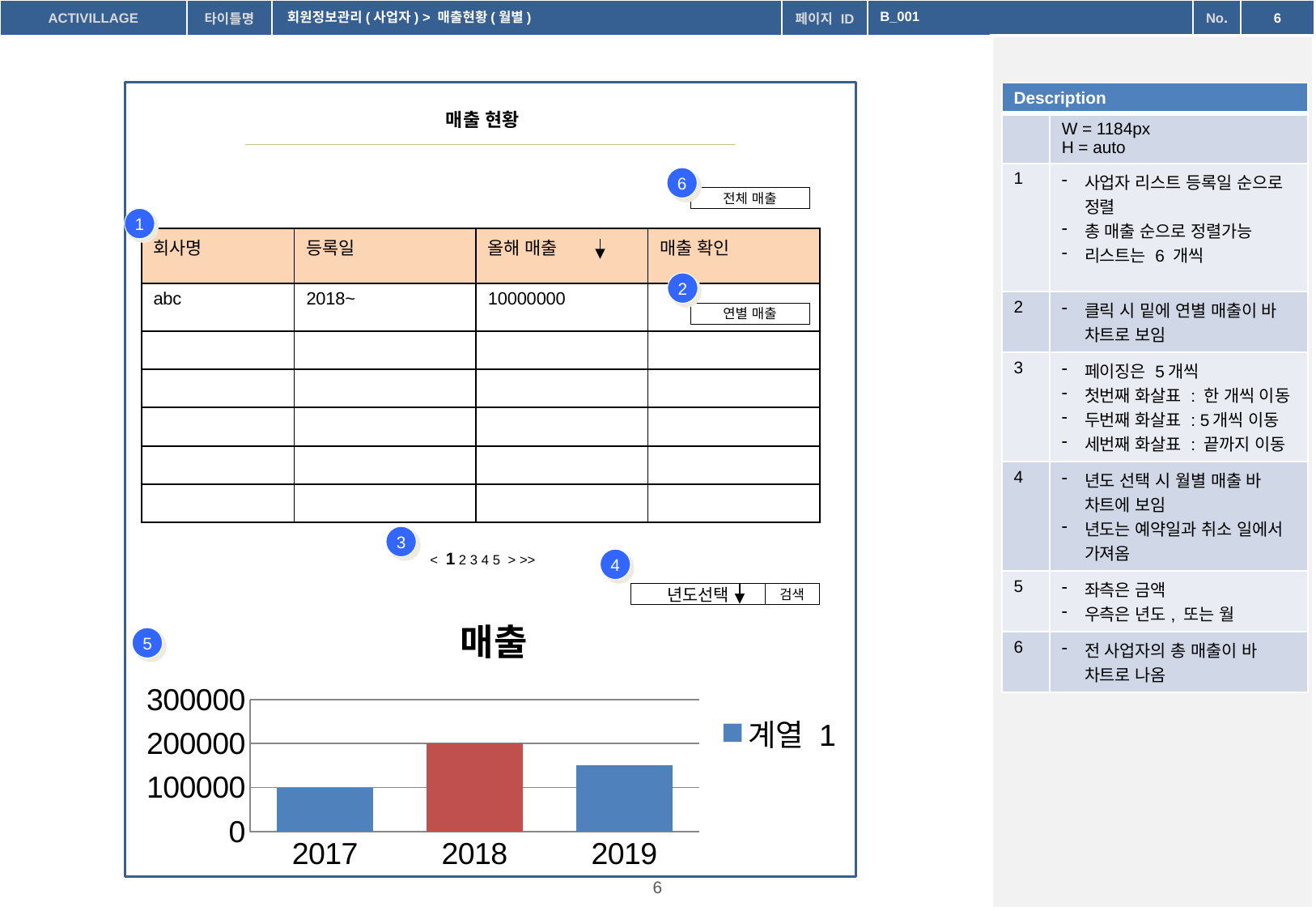

회원정보관리(사업자) > 매출현황(월별)

B_001

| Description |  |
| --- | --- |
|  | W = 1184px H = auto |
| 1 | 사업자 리스트 등록일 순으로 정렬 총 매출 순으로 정렬가능 리스트는 6 개씩 |
| 2 | 클릭 시 밑에 연별 매출이 바 차트로 보임 |
| 3 | 페이징은 5개씩 첫번째 화살표 : 한 개씩 이동 두번째 화살표 : 5개씩 이동 세번째 화살표 : 끝까지 이동 |
| 4 | 년도 선택 시 월별 매출 바 차트에 보임 년도는 예약일과 취소 일에서 가져옴 |
| 5 | 좌측은 금액 우측은 년도, 또는 월 |
| 6 | 전 사업자의 총 매출이 바 차트로 나옴 |
매출 현황
6
전체 매출
1
| 회사명 | 등록일 | 올해 매출 | 매출 확인 |
| --- | --- | --- | --- |
| abc | 2018~ | 10000000 |  |
|  |  |  |  |
|  |  |  |  |
|  |  |  |  |
|  |  |  |  |
|  |  |  |  |
2
연별 매출
3
<  1 2 3 4 5  > >>
4
년도선택
검색

### Chart: 매출

| Category | 계열 1 |
|---|---|
| 2017 | 100000.0 |
| 2018 | 200000.0 |
| 2019 | 150000.0 |
5